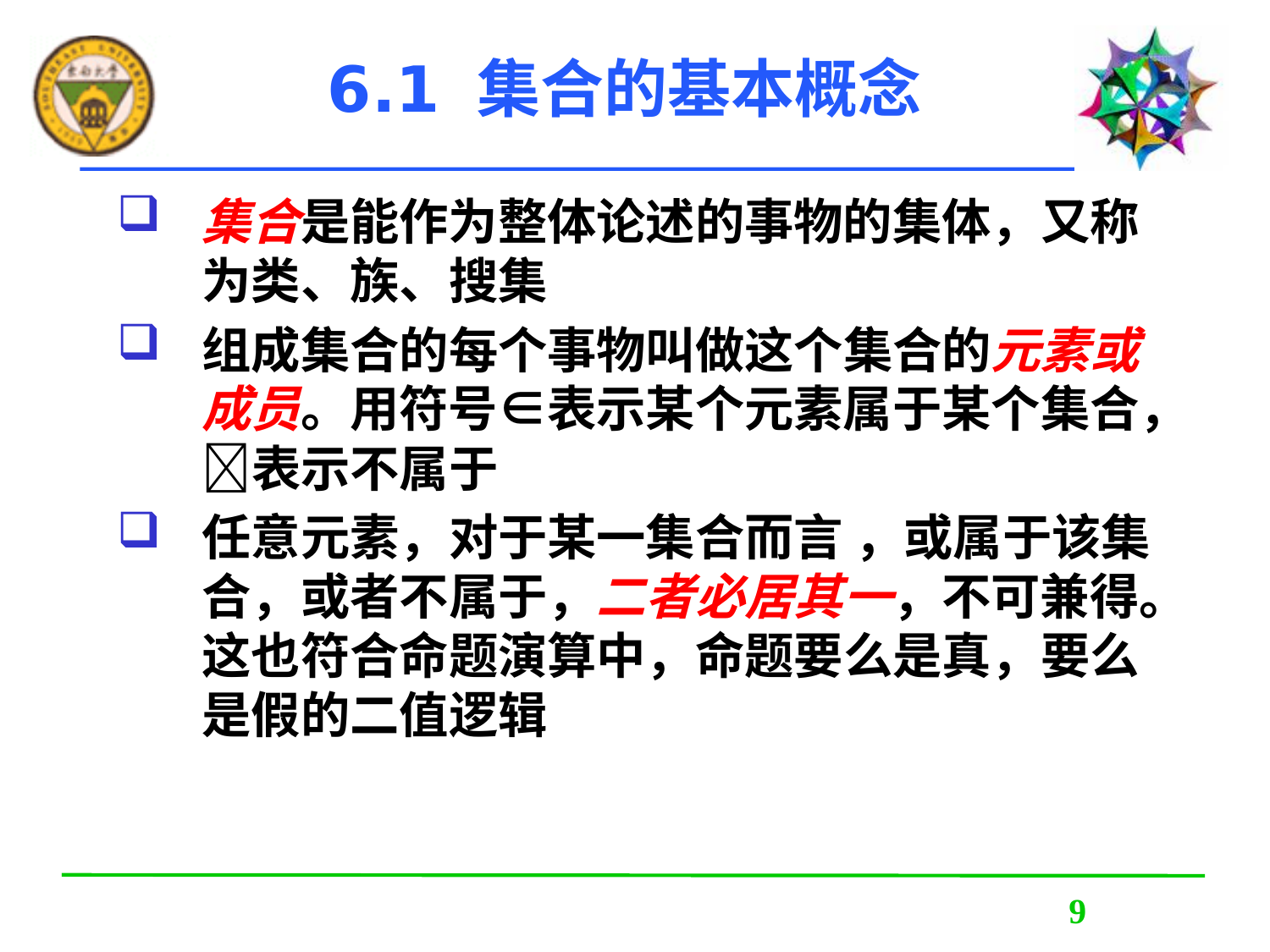

# 6.1 集合的基本概念
集合是能作为整体论述的事物的集体，又称为类、族、搜集
组成集合的每个事物叫做这个集合的元素或成员。用符号∈表示某个元素属于某个集合，∉表示不属于
任意元素，对于某一集合而言 ，或属于该集合，或者不属于，二者必居其一，不可兼得。这也符合命题演算中，命题要么是真，要么是假的二值逻辑